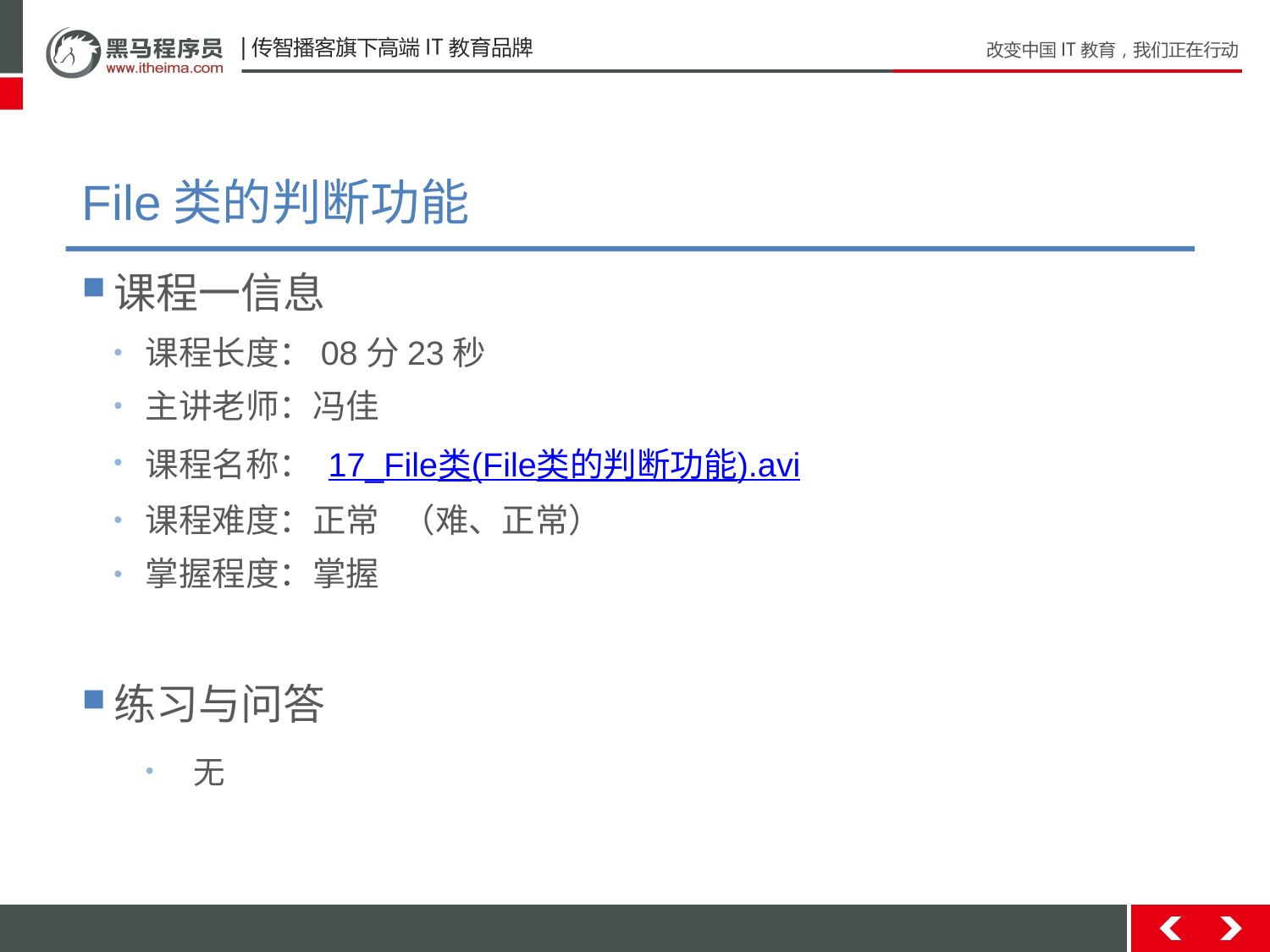

# File类的判断功能
课程一信息
课程长度：08分23秒
主讲老师：冯佳
课程名称： 17_File类(File类的判断功能).avi
课程难度：正常   （难、正常）
掌握程度：掌握

练习与问答
无